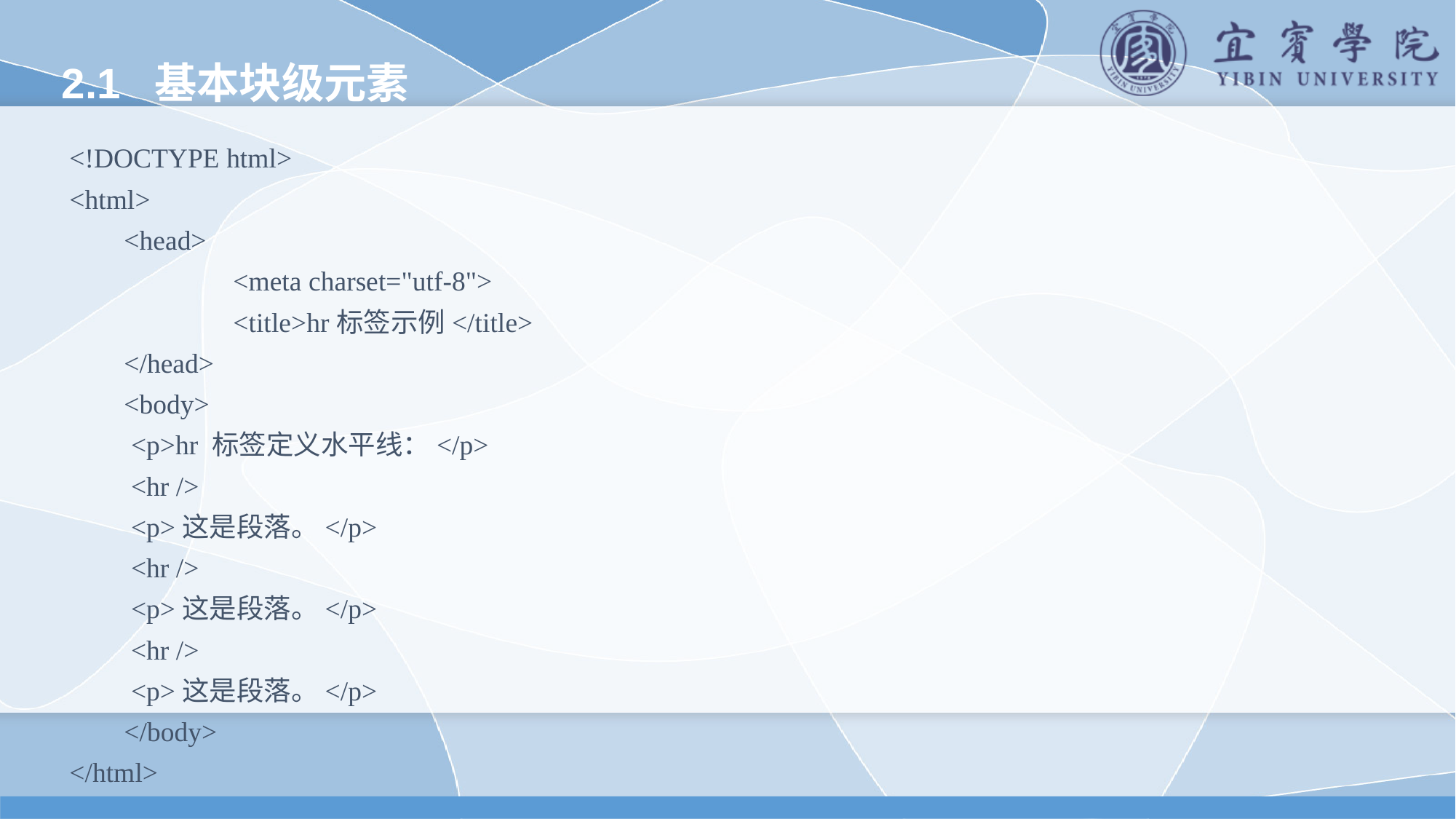

2.1  基本块级元素
<!DOCTYPE html>
<html>
	<head>
		<meta charset="utf-8">
		<title>hr标签示例</title>
	</head>
	<body>
	 <p>hr 标签定义水平线：</p>
	 <hr />
	 <p>这是段落。</p>
	 <hr />
	 <p>这是段落。</p>
	 <hr />
	 <p>这是段落。</p>
	</body>
</html>